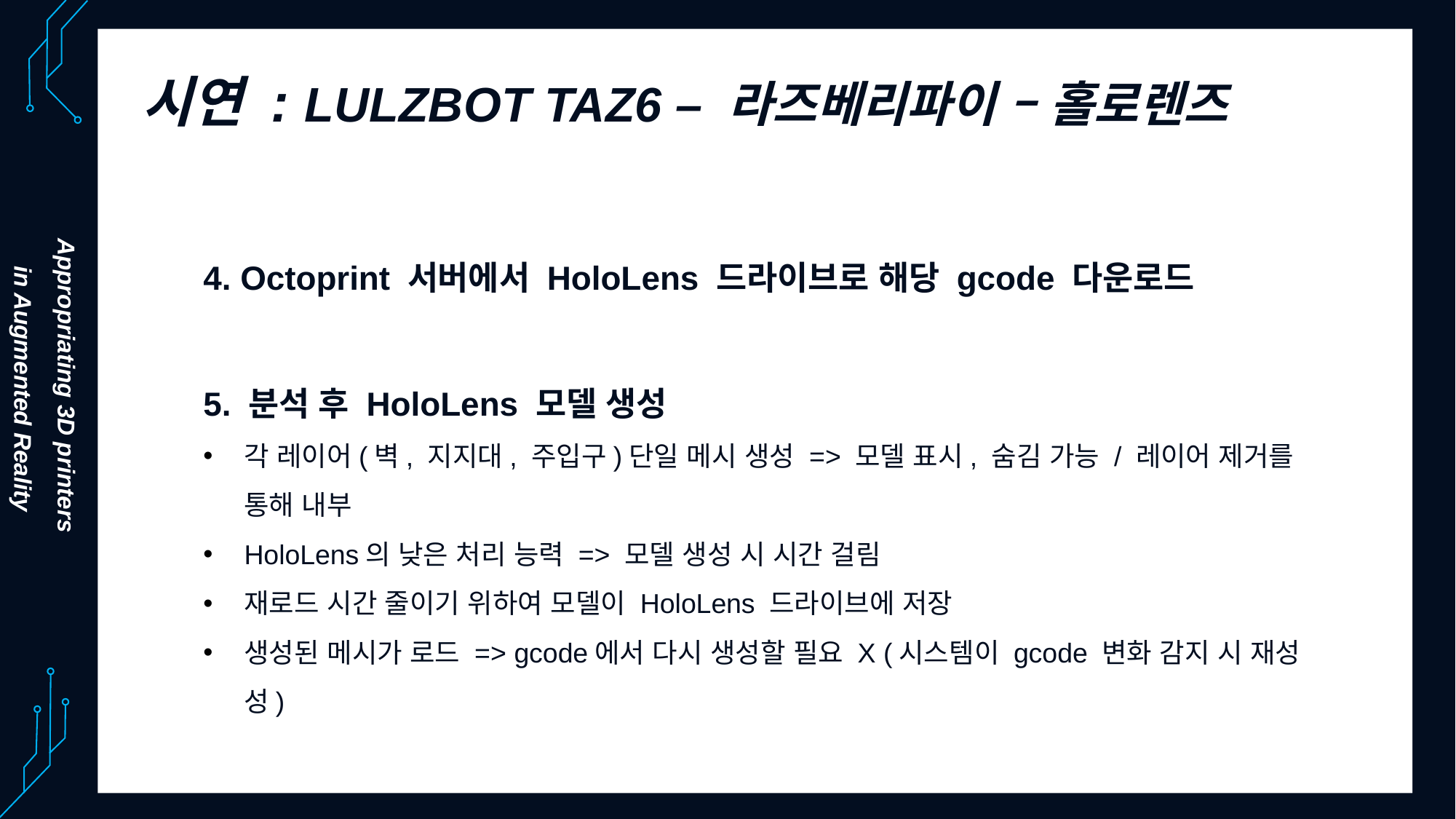

시연 : LULZBOT TAZ6 – 라즈베리파이 – 홀로렌즈

4. Octoprint 서버에서 HoloLens 드라이브로 해당 gcode 다운로드

5. 분석 후 HoloLens 모델 생성
각 레이어(벽, 지지대, 주입구)단일 메시 생성 => 모델 표시, 숨김 가능 / 레이어 제거를 통해 내부
HoloLens의 낮은 처리 능력 => 모델 생성 시 시간 걸림
재로드 시간 줄이기 위하여 모델이 HoloLens 드라이브에 저장
생성된 메시가 로드 => gcode에서 다시 생성할 필요 X (시스템이 gcode 변화 감지 시 재성성)

Appropriating 3D printers
in Augmented Reality